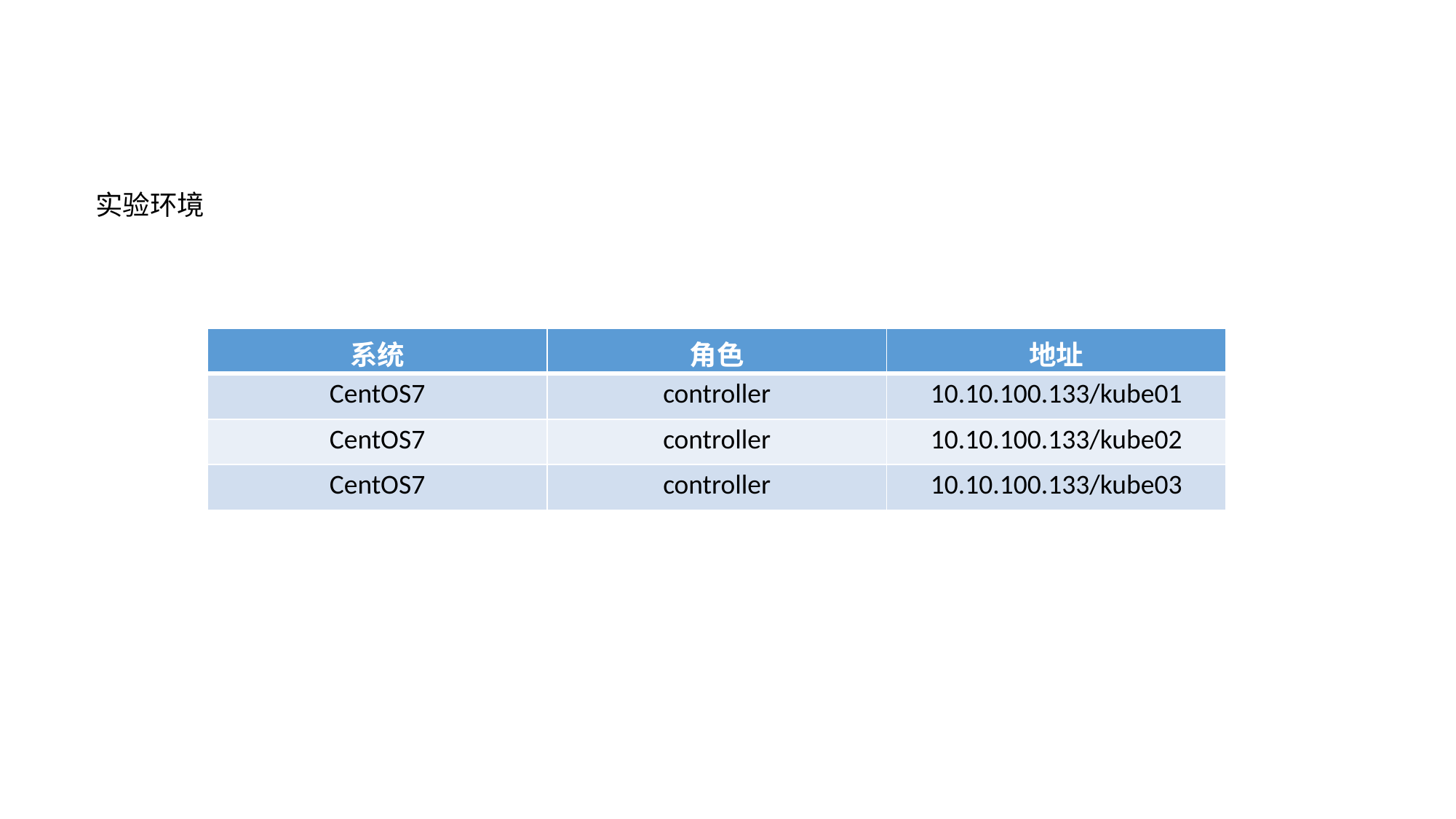

实验环境
| 系统 | 角色 | 地址 |
| --- | --- | --- |
| CentOS7 | controller | 10.10.100.133/kube01 |
| CentOS7 | controller | 10.10.100.133/kube02 |
| CentOS7 | controller | 10.10.100.133/kube03 |